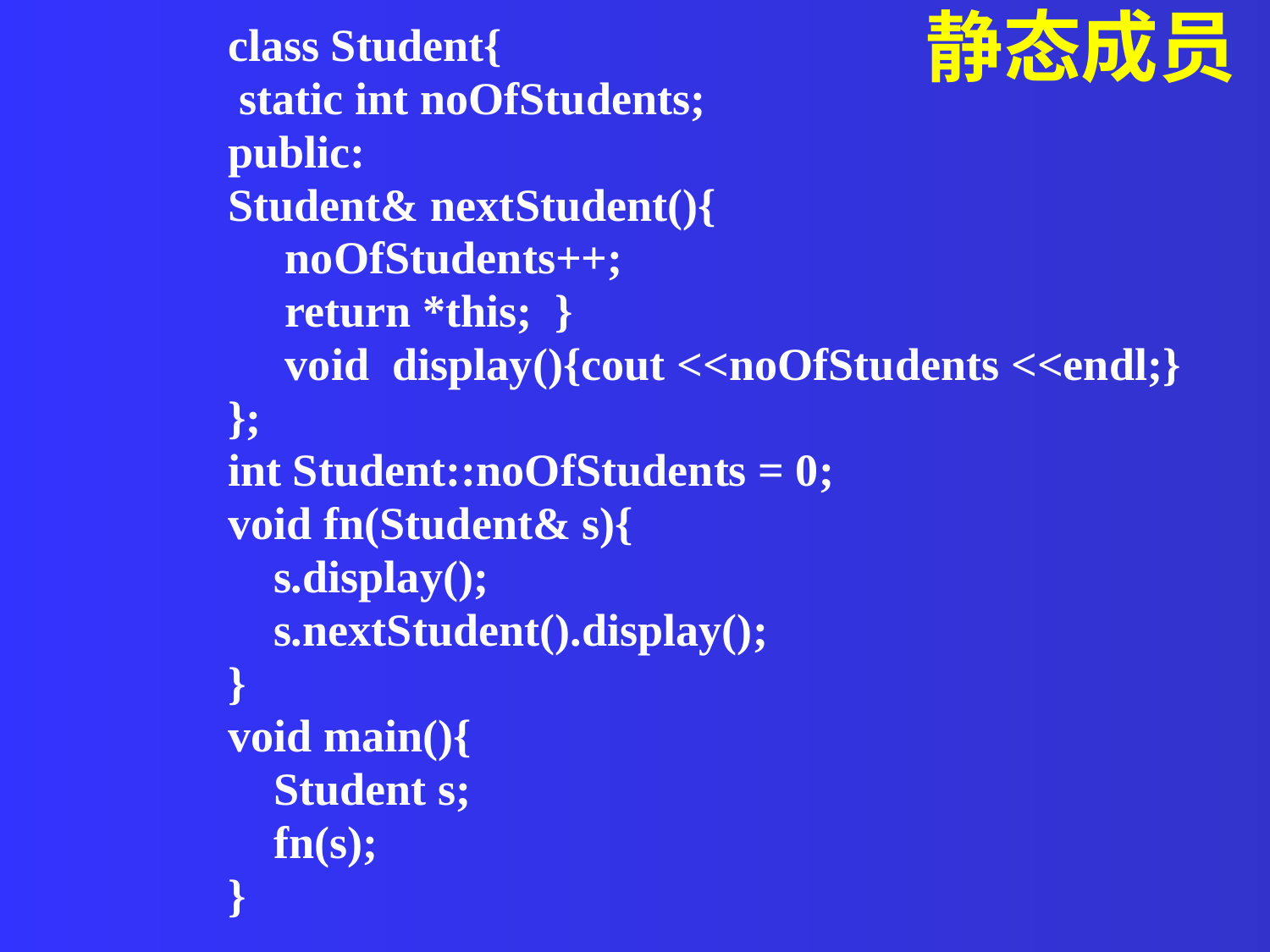

静态成员
class Student{
 static int noOfStudents;
public:
Student& nextStudent(){
     noOfStudents++;
     return *this;  }
     void  display(){cout <<noOfStudents <<endl;}
};
int Student::noOfStudents = 0;
void fn(Student& s){
    s.display();
    s.nextStudent().display();
}
void main(){
    Student s;
    fn(s);
}